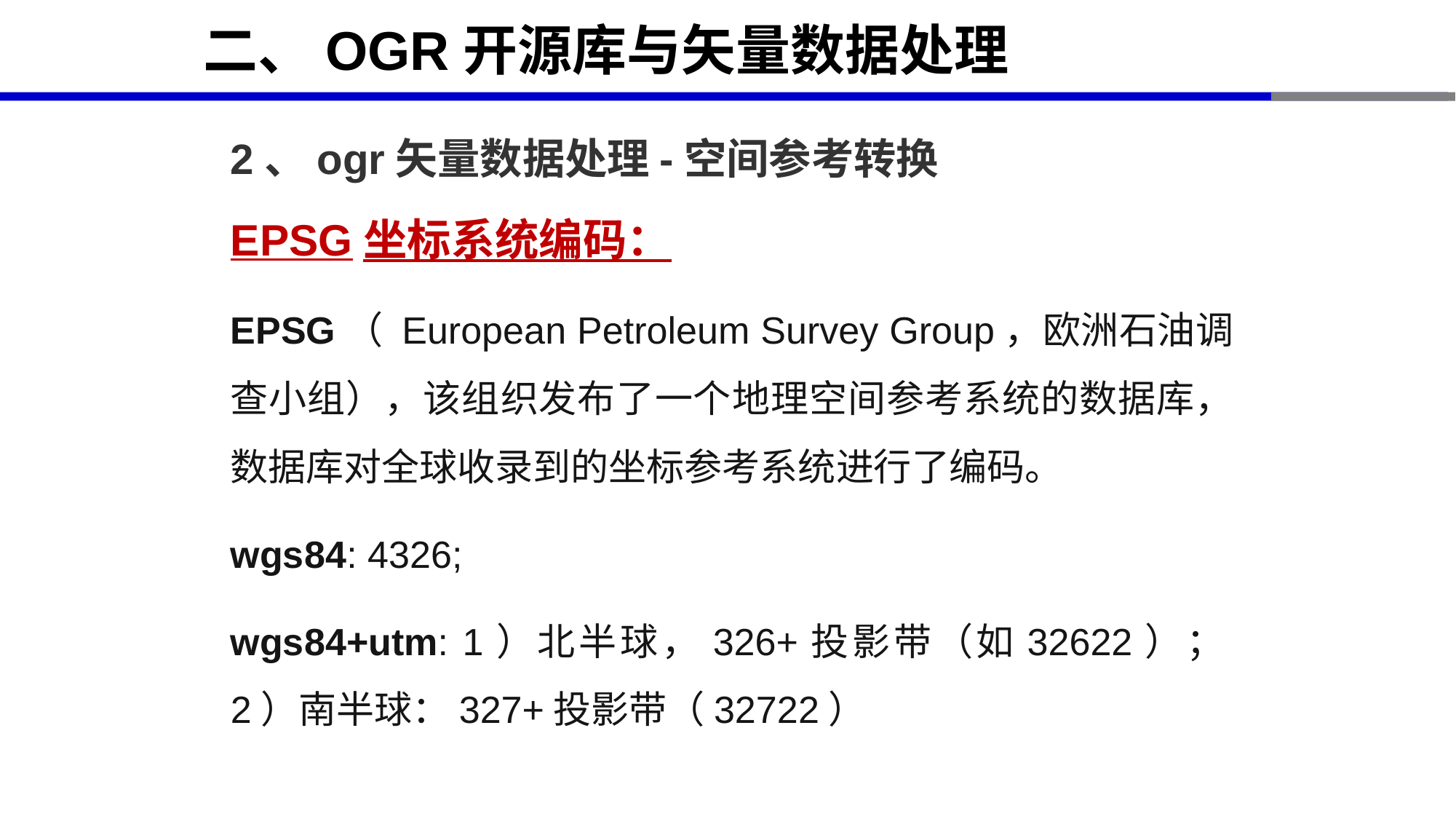

# 二、OGR开源库与矢量数据处理
2、ogr矢量数据处理-空间参考转换
EPSG坐标系统编码：
EPSG（ European Petroleum Survey Group，欧洲石油调查小组），该组织发布了一个地理空间参考系统的数据库，数据库对全球收录到的坐标参考系统进行了编码。
wgs84: 4326;
wgs84+utm: 1）北半球，326+投影带（如32622）；2）南半球：327+投影带（32722）